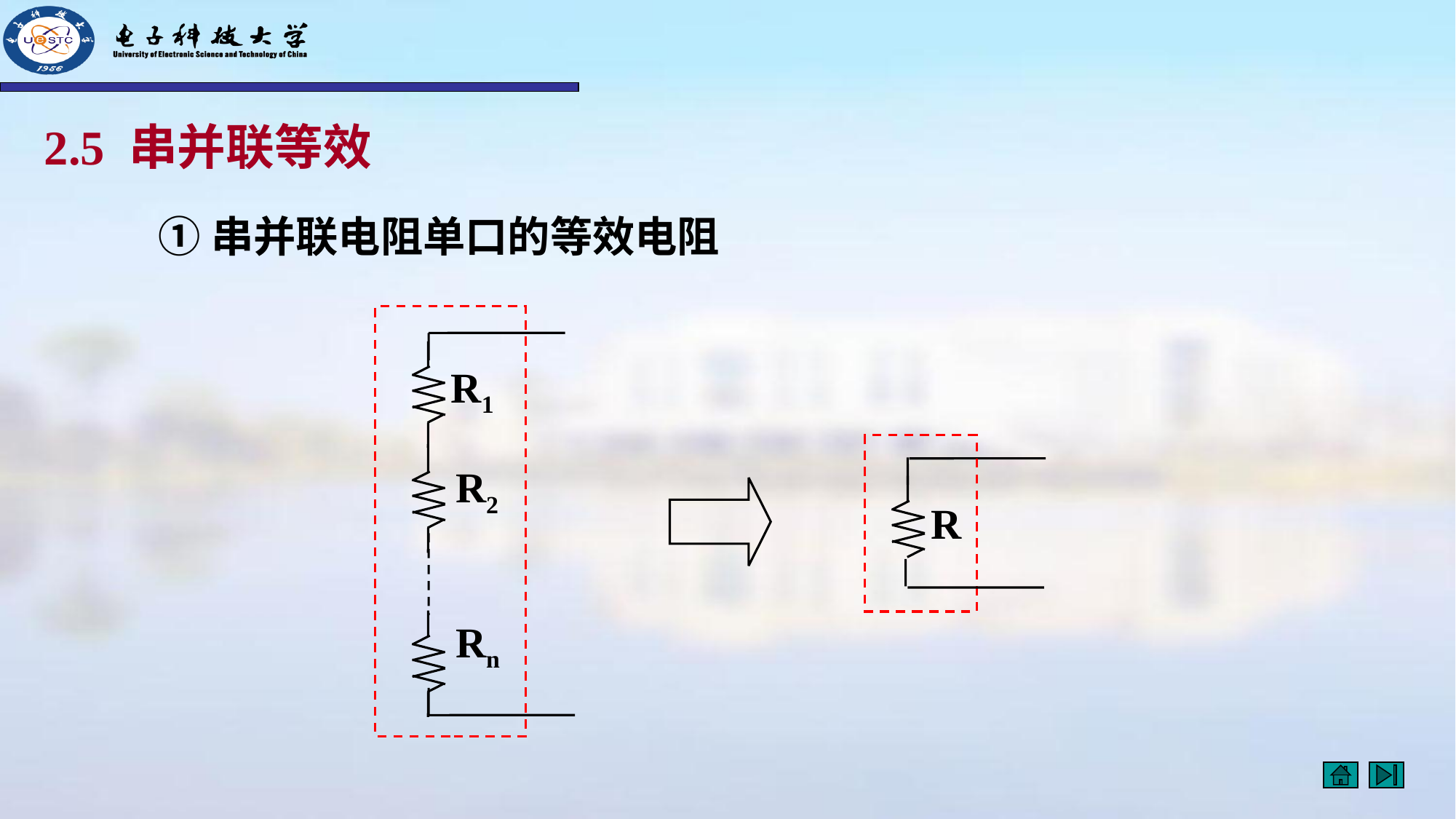

2.5 串并联等效
①串并联电阻单口的等效电阻

R1
R2

Rn

R